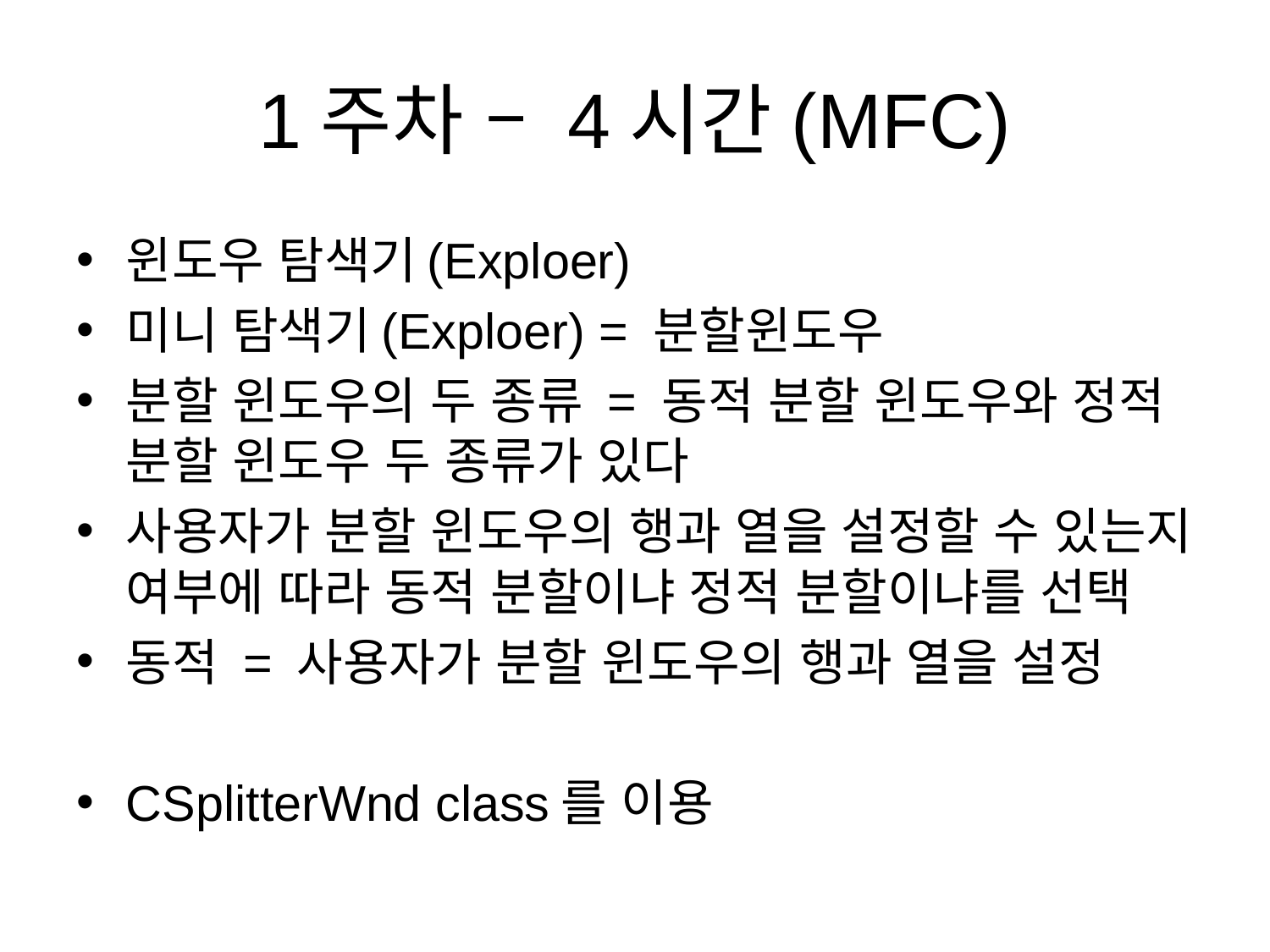

# 1주차 – 4시간(MFC)
윈도우 탐색기(Exploer)
미니 탐색기(Exploer) = 분할윈도우
분할 윈도우의 두 종류 = 동적 분할 윈도우와 정적 분할 윈도우 두 종류가 있다
사용자가 분할 윈도우의 행과 열을 설정할 수 있는지 여부에 따라 동적 분할이냐 정적 분할이냐를 선택
동적 = 사용자가 분할 윈도우의 행과 열을 설정

CSplitterWnd class를 이용